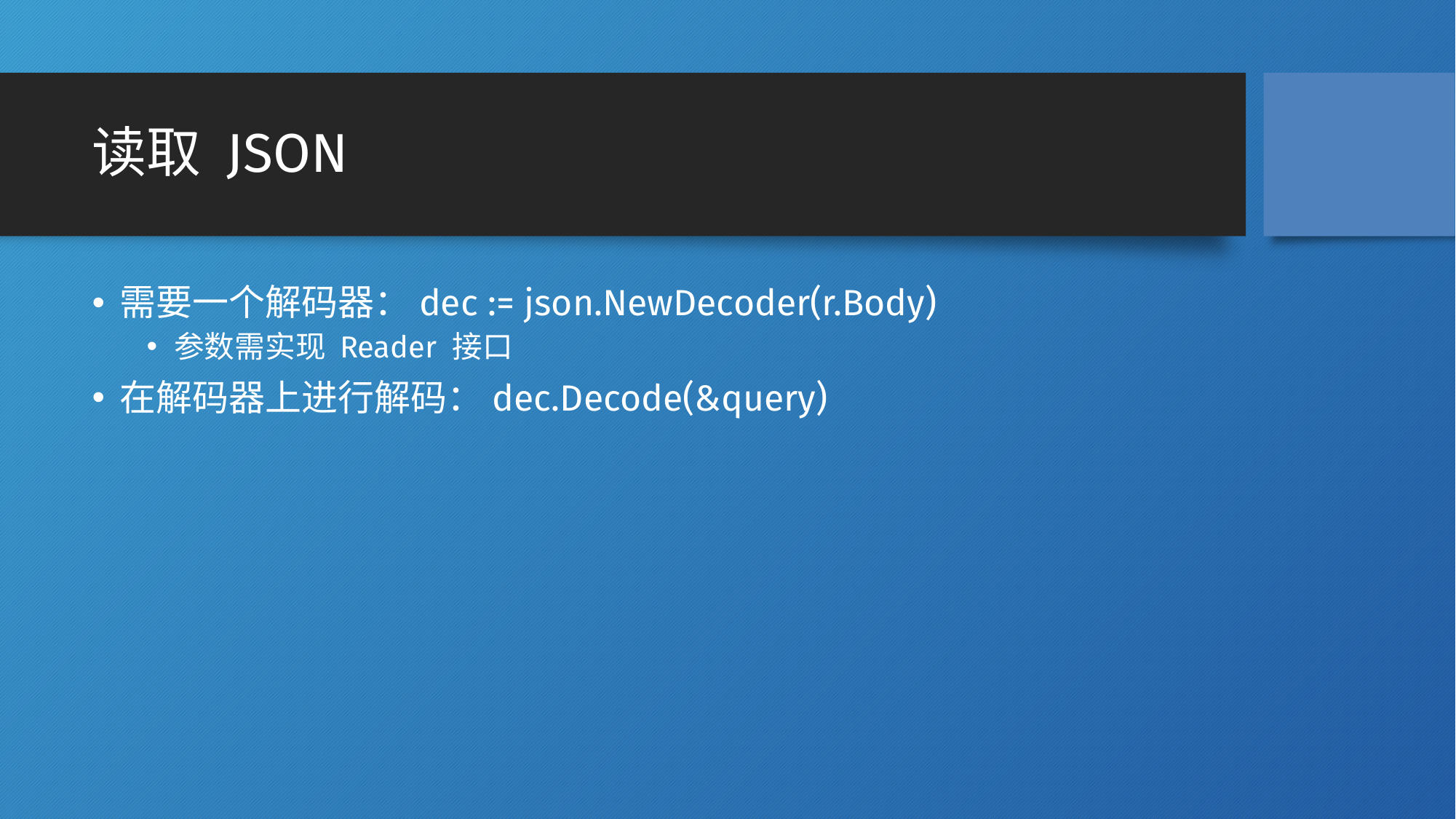

# 读取 JSON
需要一个解码器：dec := json.NewDecoder(r.Body)
参数需实现 Reader 接口
在解码器上进行解码：dec.Decode(&query)